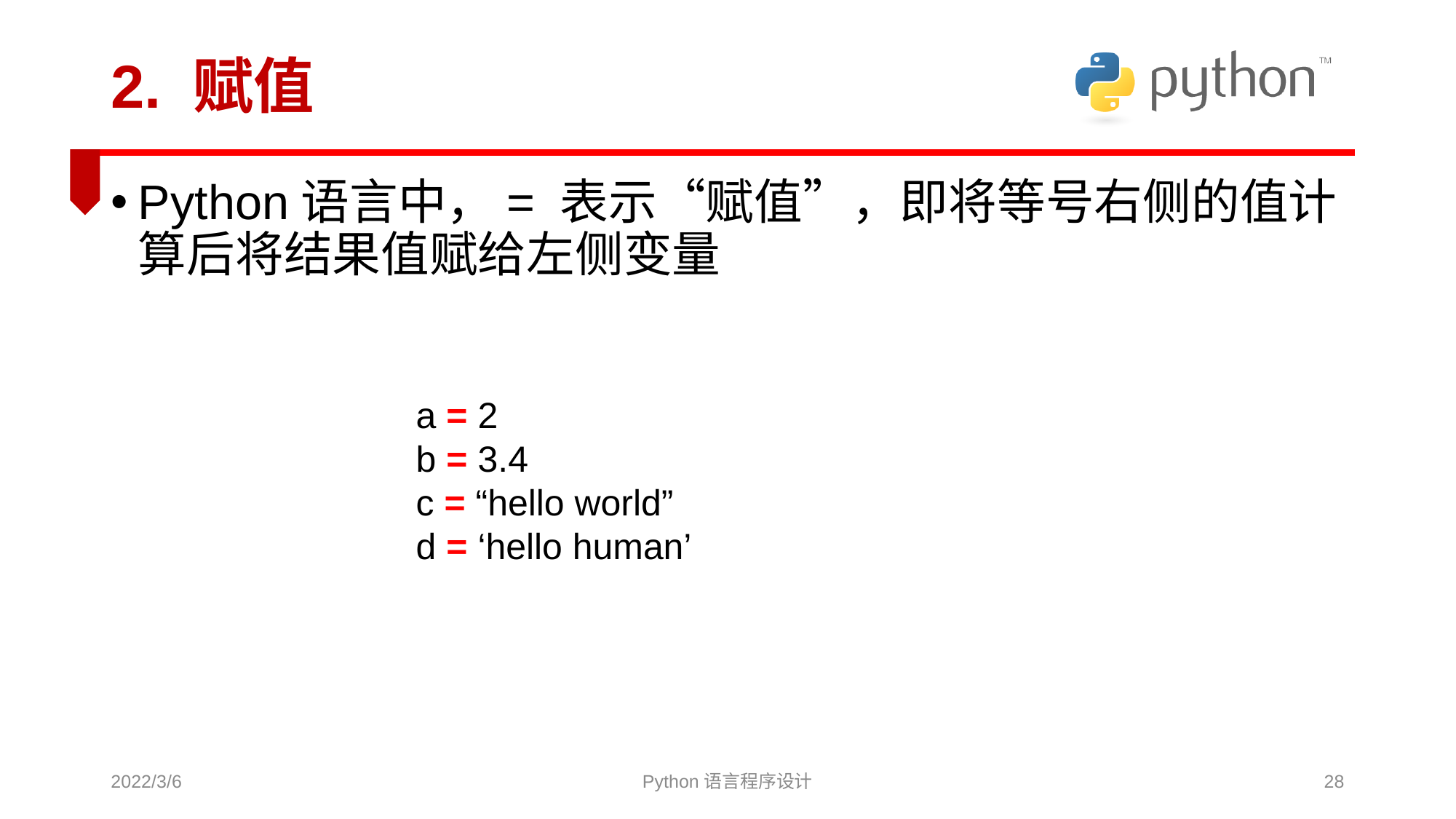

# 2. 赋值
Python语言中，= 表示“赋值”，即将等号右侧的值计算后将结果值赋给左侧变量

a = 2
b = 3.4
c = “hello world”
d = ‘hello human’
2022/3/6
Python语言程序设计
28